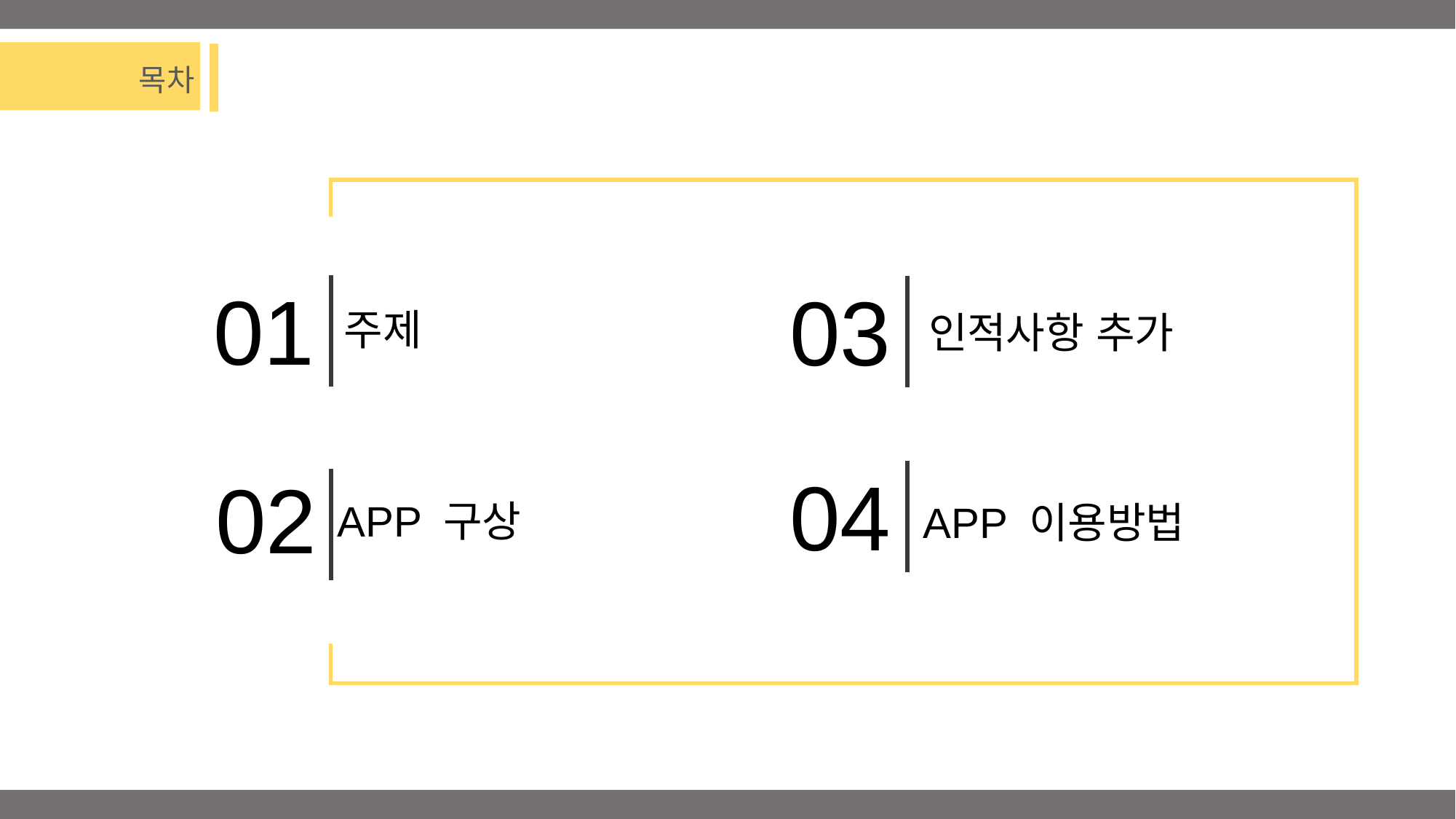

목차

01
주제
03

인적사항 추가
04

02

APP 구상
APP 이용방법